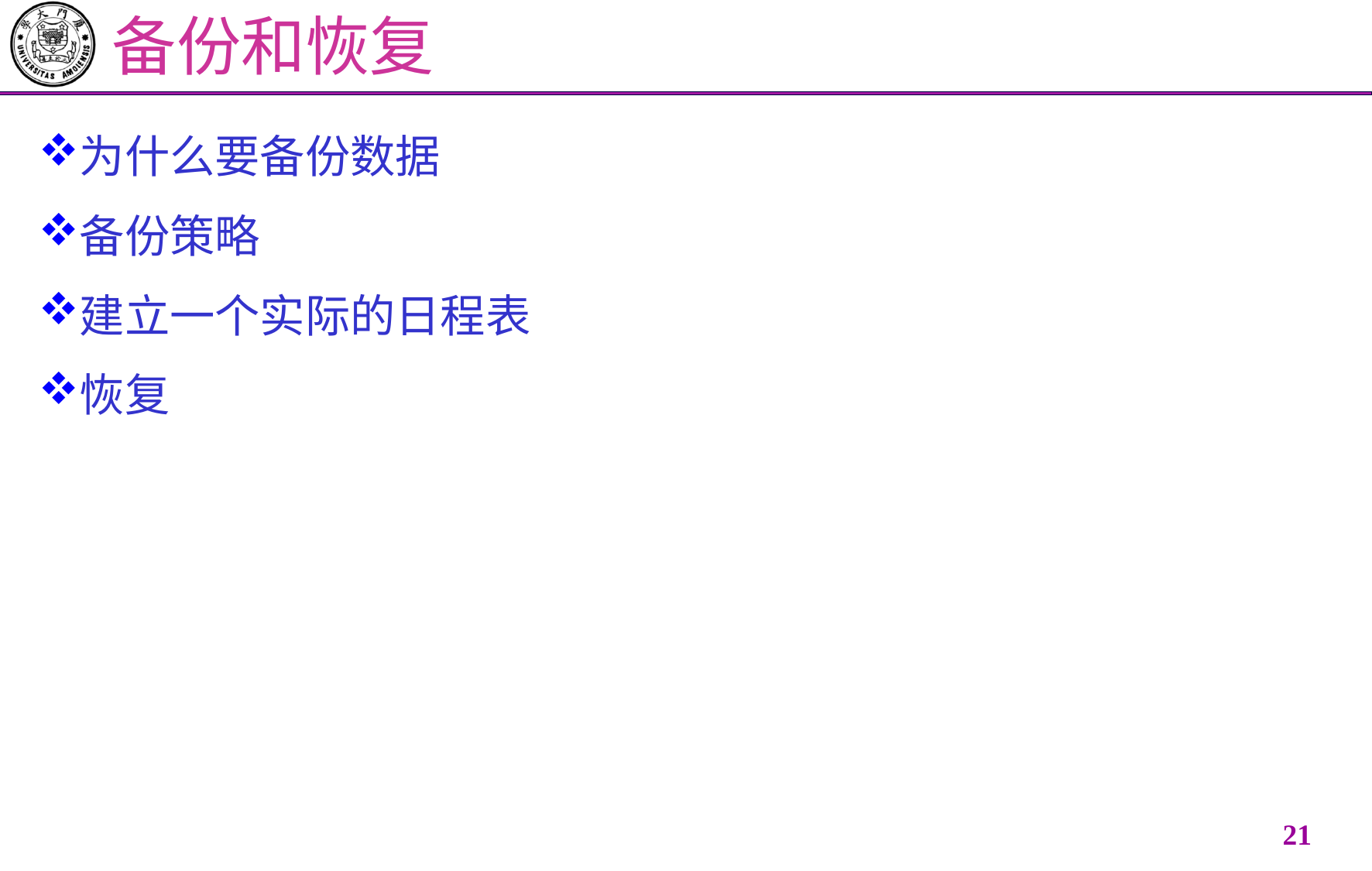

# 备份和恢复
为什么要备份数据
备份策略
建立一个实际的日程表
恢复
21